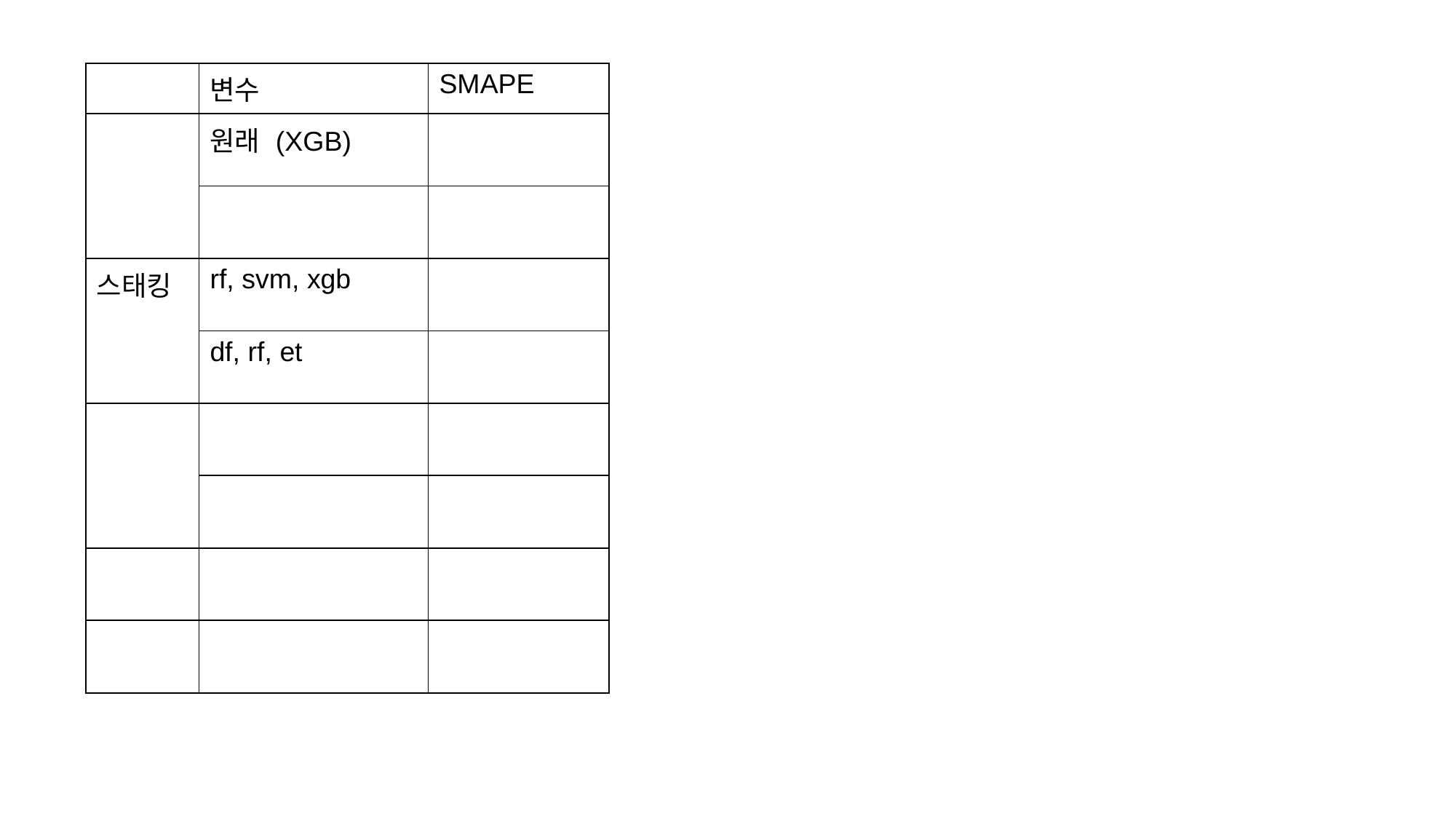

|  | 변수 | SMAPE |
| --- | --- | --- |
|  | 원래 (XGB) |  |
|  |  |  |
| 스태킹 | rf, svm, xgb |  |
|  | df, rf, et |  |
|  |  |  |
|  |  |  |
|  |  |  |
|  |  |  |